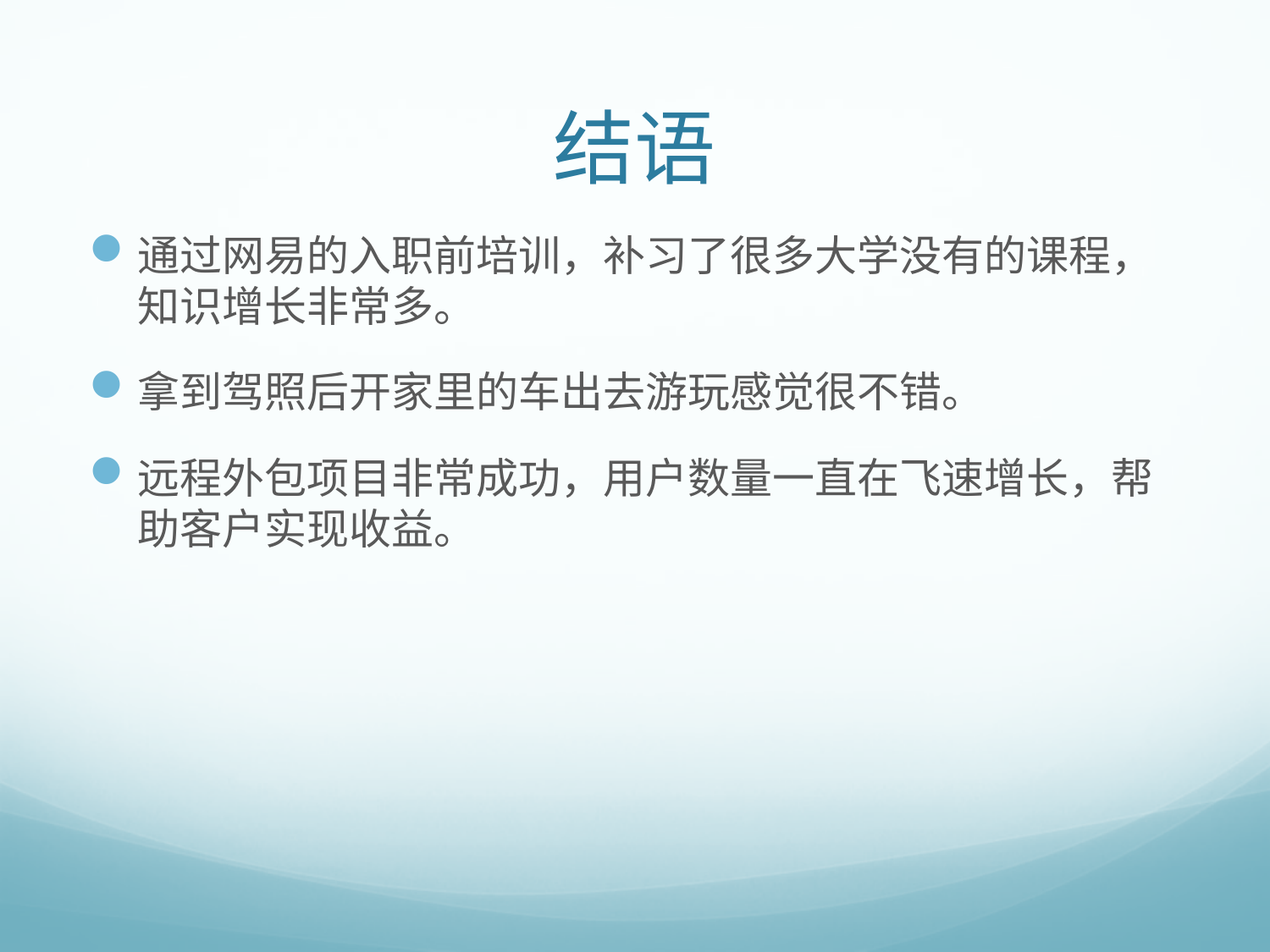

# 结语
通过网易的入职前培训，补习了很多大学没有的课程，知识增长非常多。
拿到驾照后开家里的车出去游玩感觉很不错。
远程外包项目非常成功，用户数量一直在飞速增长，帮助客户实现收益。